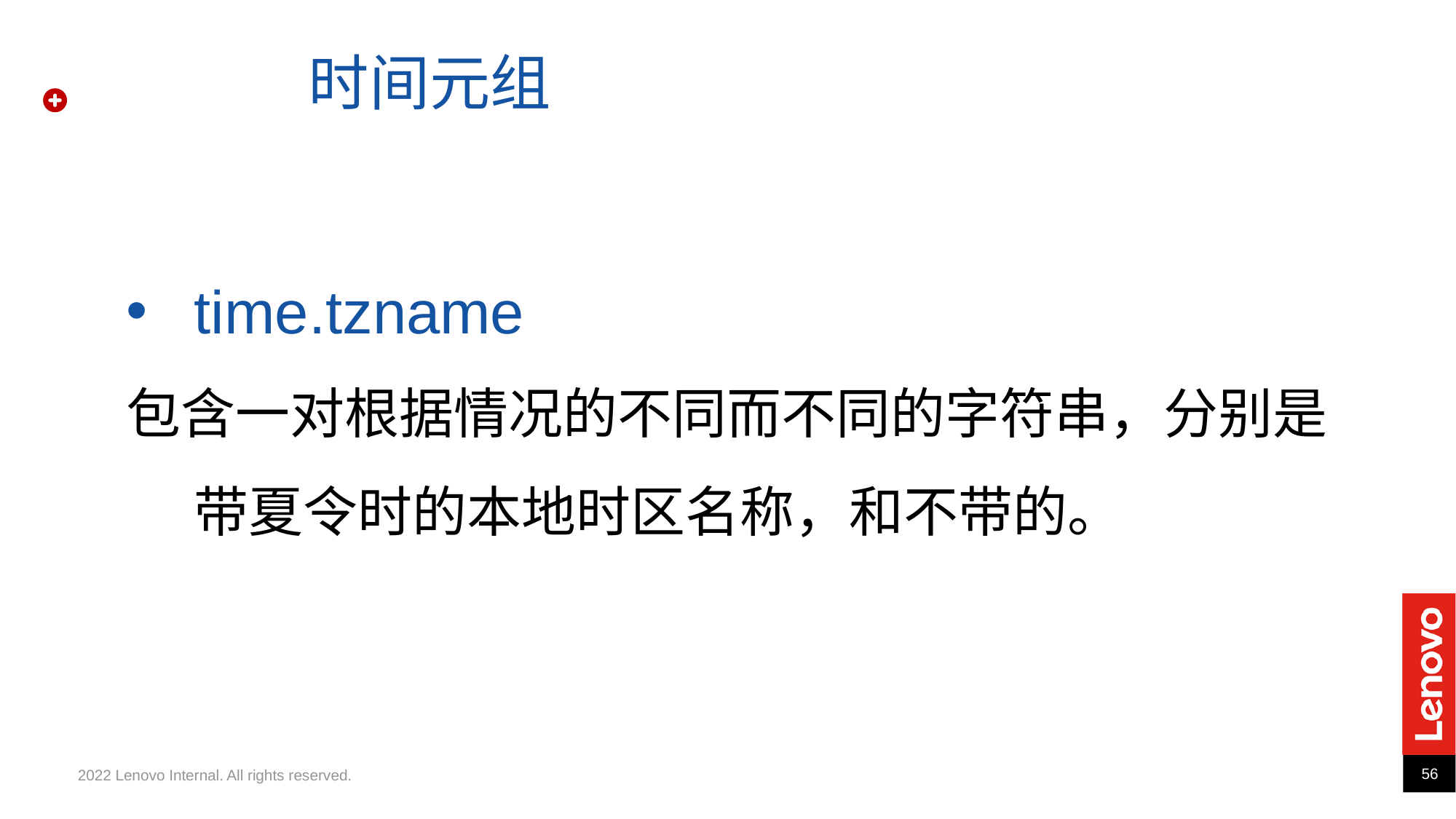

时间元组
time.tzname
包含一对根据情况的不同而不同的字符串，分别是带夏令时的本地时区名称，和不带的。